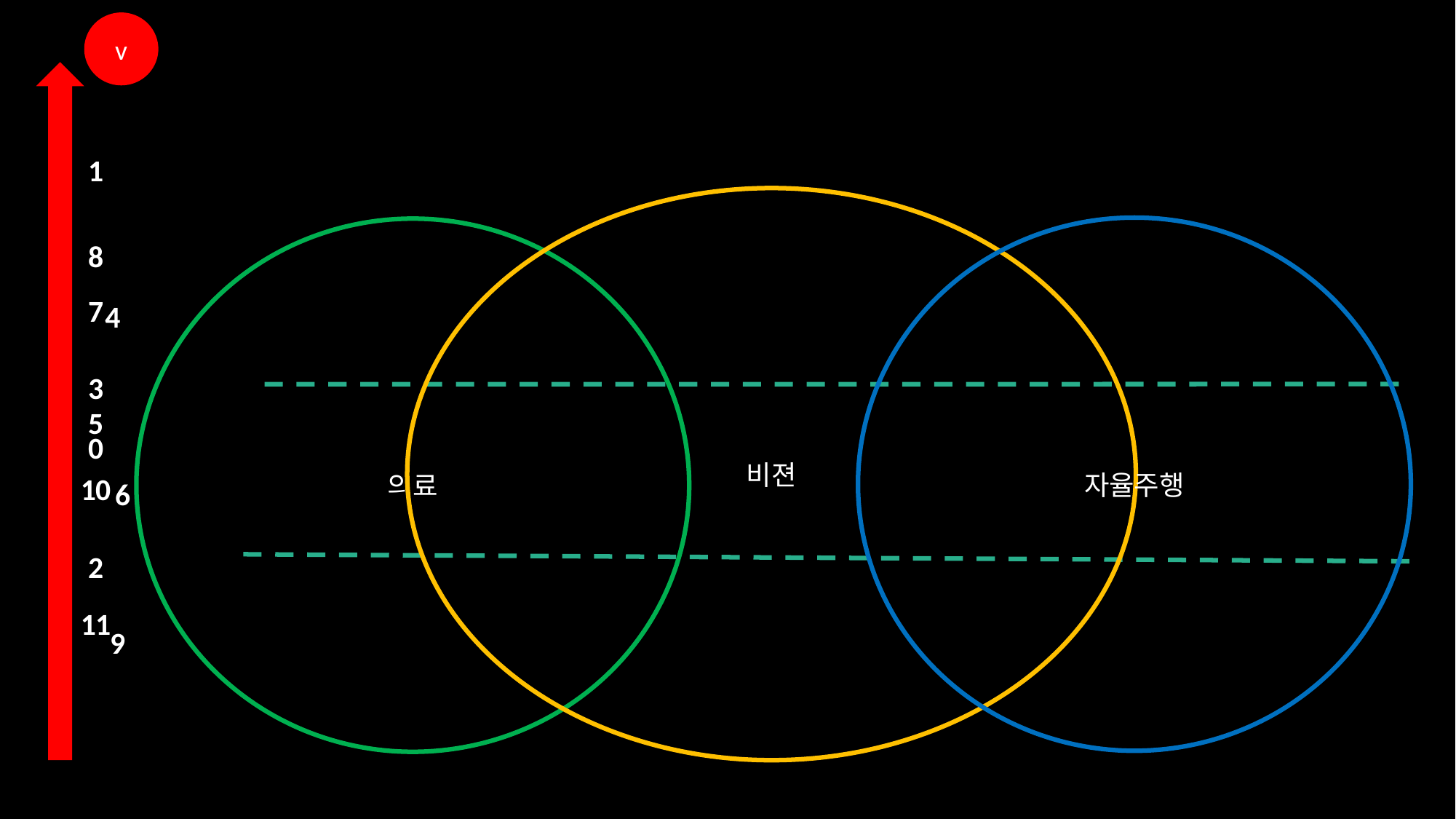

v

1
비젼
자율주행
의료
8
7
4
3
5
0
10
6
2
11
9